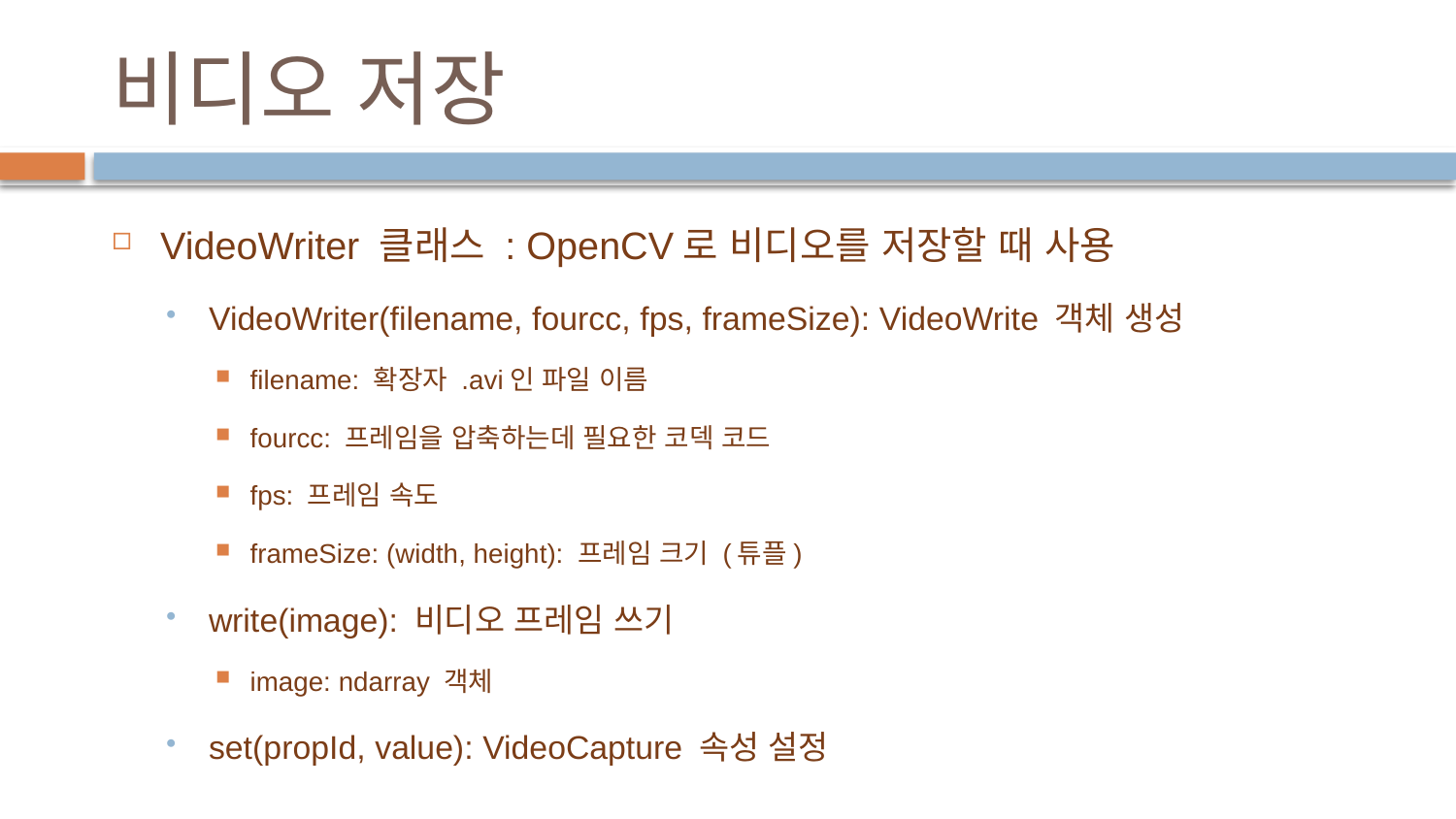

# 비디오 저장
VideoWriter 클래스 : OpenCV로 비디오를 저장할 때 사용
VideoWriter(filename, fourcc, fps, frameSize): VideoWrite 객체 생성
filename: 확장자 .avi인 파일 이름
fourcc: 프레임을 압축하는데 필요한 코덱 코드
fps: 프레임 속도
frameSize: (width, height): 프레임 크기 (튜플)
write(image): 비디오 프레임 쓰기
image: ndarray 객체
set(propId, value): VideoCapture 속성 설정